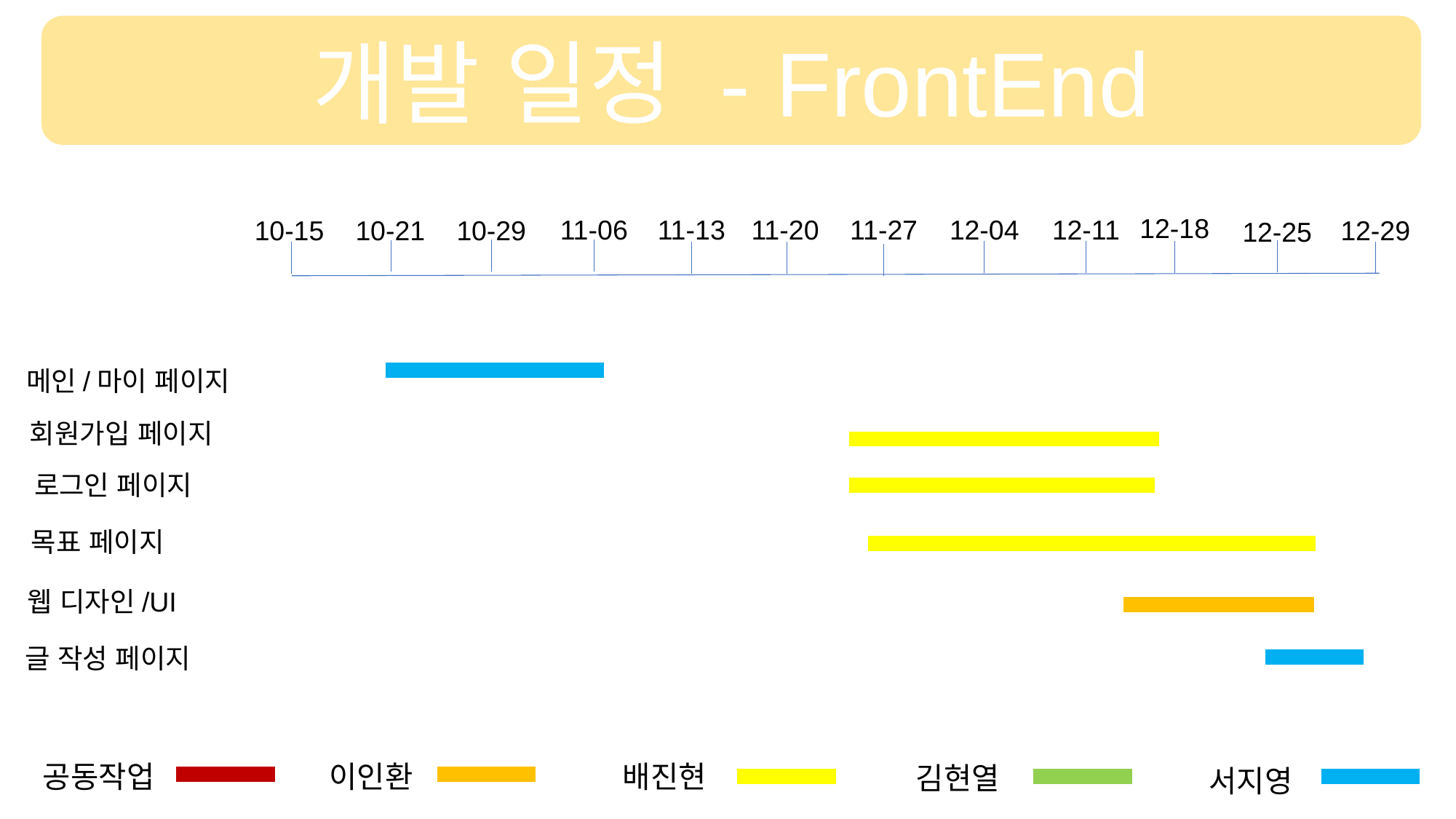

개발 일정 - FrontEnd
12-18
12-11
11-27
11-06
11-13
11-20
12-04
10-15
10-21
10-29
12-29
12-25
메인/마이 페이지
회원가입 페이지
로그인 페이지
목표 페이지
웹 디자인/UI
글 작성 페이지
이인환
공동작업
배진현
김현열
서지영